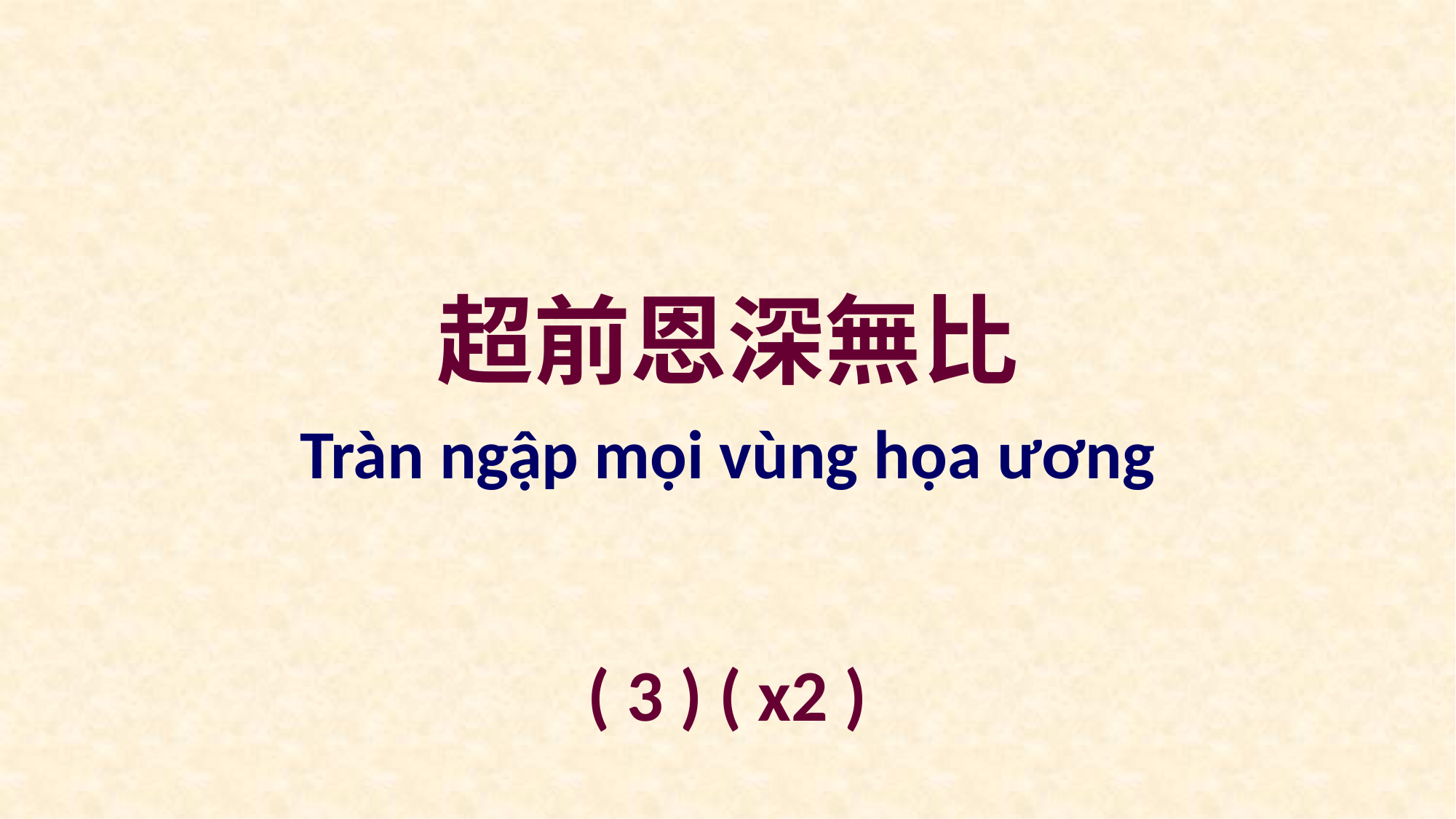

超前恩深無比
Tràn ngập mọi vùng họa ương
( 3 ) ( x2 )